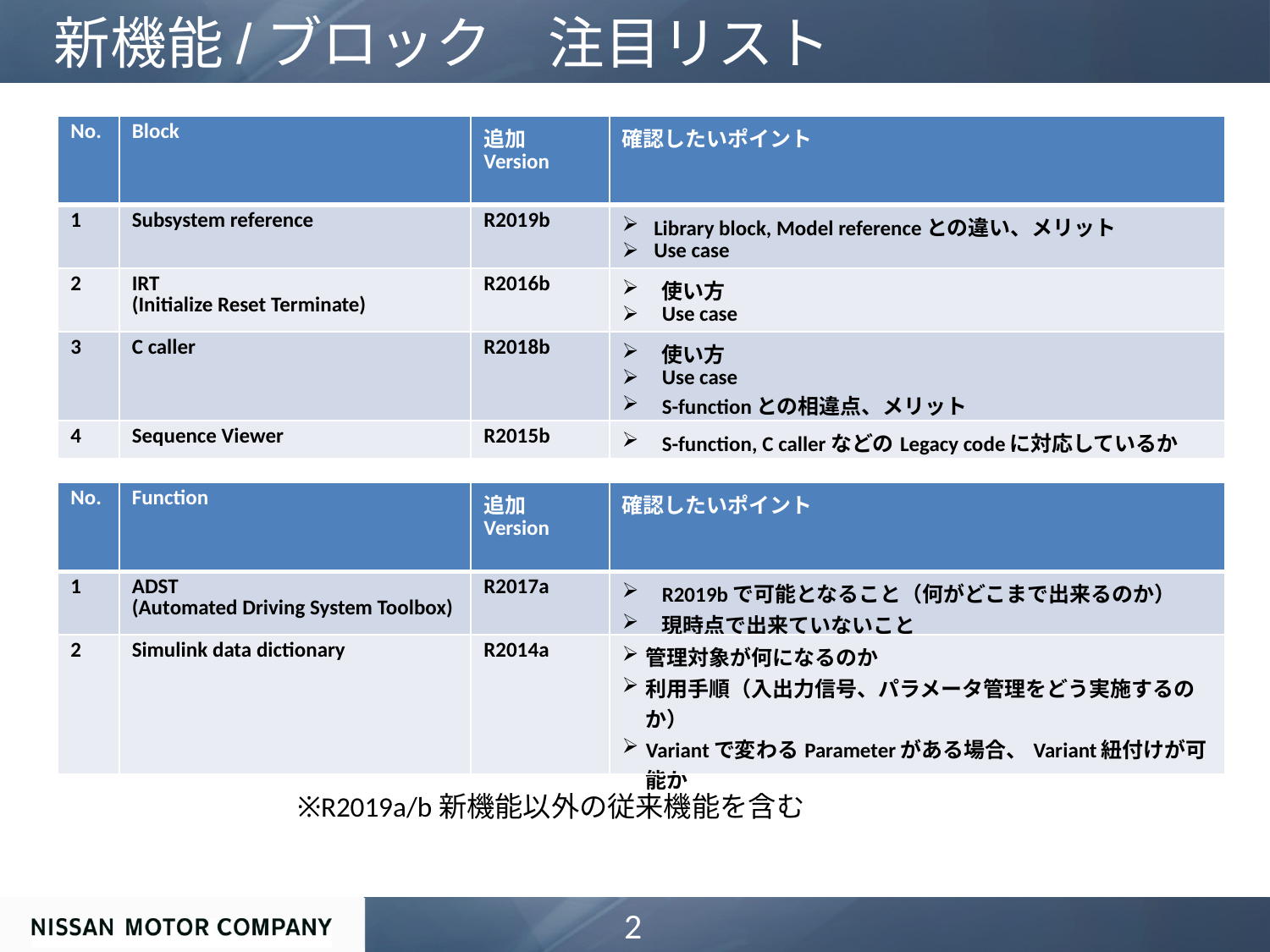

新機能/ブロック　注目リスト
| No. | Block | 追加Version | 確認したいポイント |
| --- | --- | --- | --- |
| 1 | Subsystem reference | R2019b | Library block, Model referenceとの違い、メリット Use case |
| 2 | IRT (Initialize Reset Terminate) | R2016b | 使い方 Use case |
| 3 | C caller | R2018b | 使い方 Use case S-functionとの相違点、メリット |
| 4 | Sequence Viewer | R2015b | S-function, C callerなどのLegacy codeに対応しているか |
| No. | Function | 追加Version | 確認したいポイント |
| --- | --- | --- | --- |
| 1 | ADST (Automated Driving System Toolbox) | R2017a | R2019bで可能となること（何がどこまで出来るのか） 現時点で出来ていないこと |
| 2 | Simulink data dictionary | R2014a | 管理対象が何になるのか 利用手順（入出力信号、パラメータ管理をどう実施するのか） Variantで変わるParameterがある場合、Variant紐付けが可能か |
※R2019a/b新機能以外の従来機能を含む